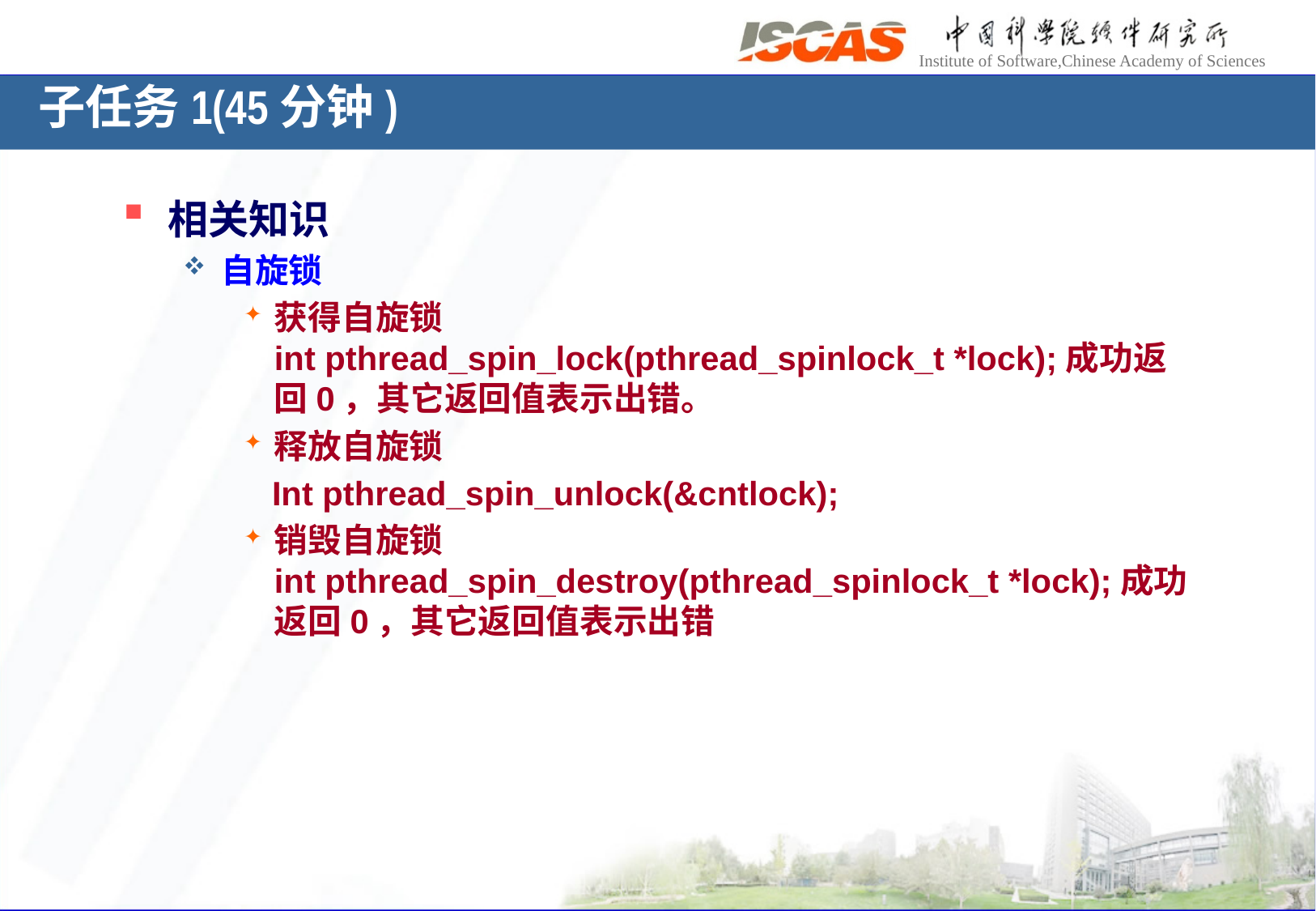

子任务1(45分钟)
相关知识
自旋锁
获得自旋锁int pthread_spin_lock(pthread_spinlock_t *lock);成功返回0，其它返回值表示出错。
释放自旋锁
   Int pthread_spin_unlock(&cntlock);
销毁自旋锁int pthread_spin_destroy(pthread_spinlock_t *lock);成功返回0，其它返回值表示出错